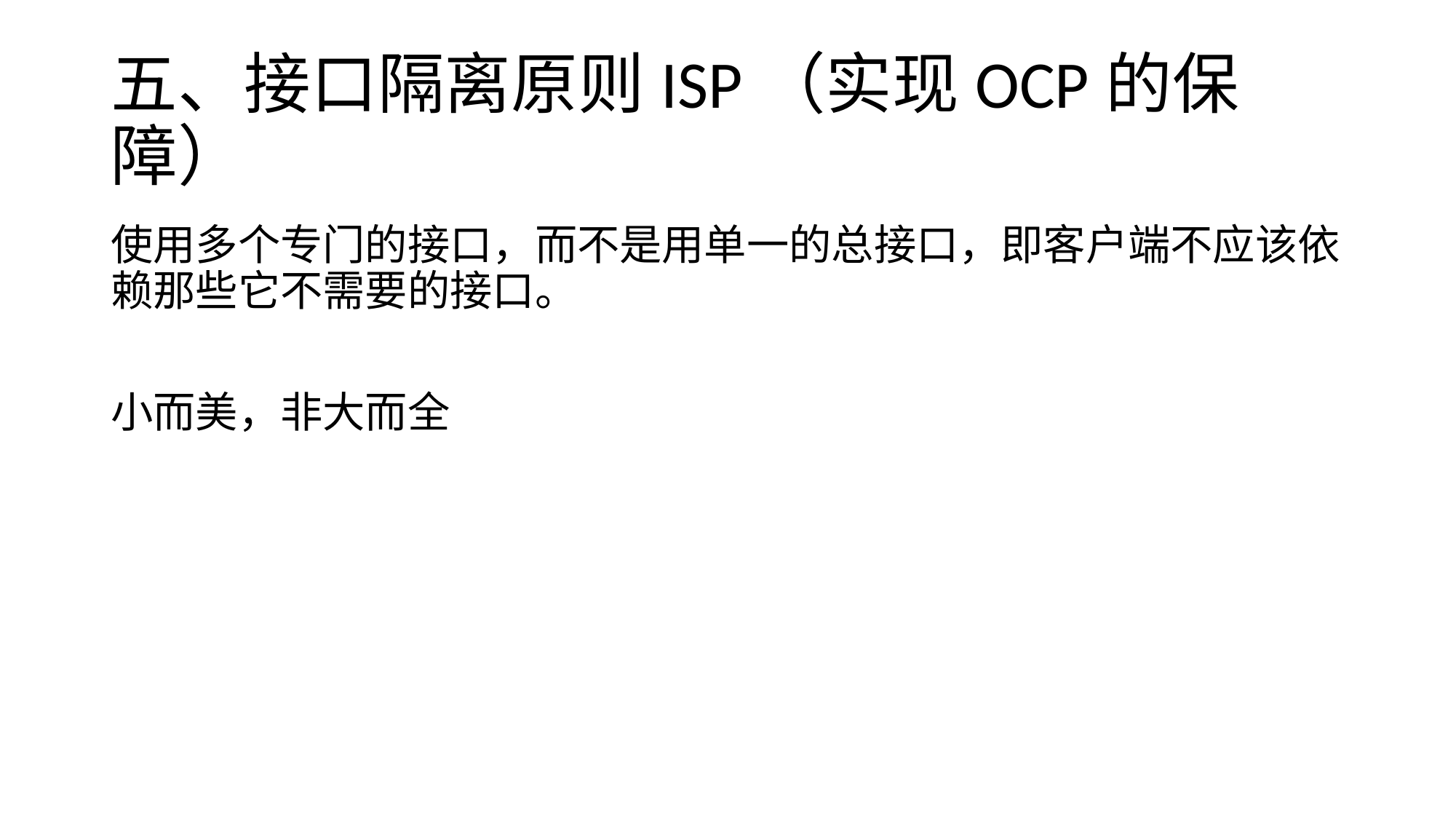

# 五、接口隔离原则ISP（实现OCP的保障）
使用多个专门的接口，而不是用单一的总接口，即客户端不应该依赖那些它不需要的接口。

小而美，非大而全